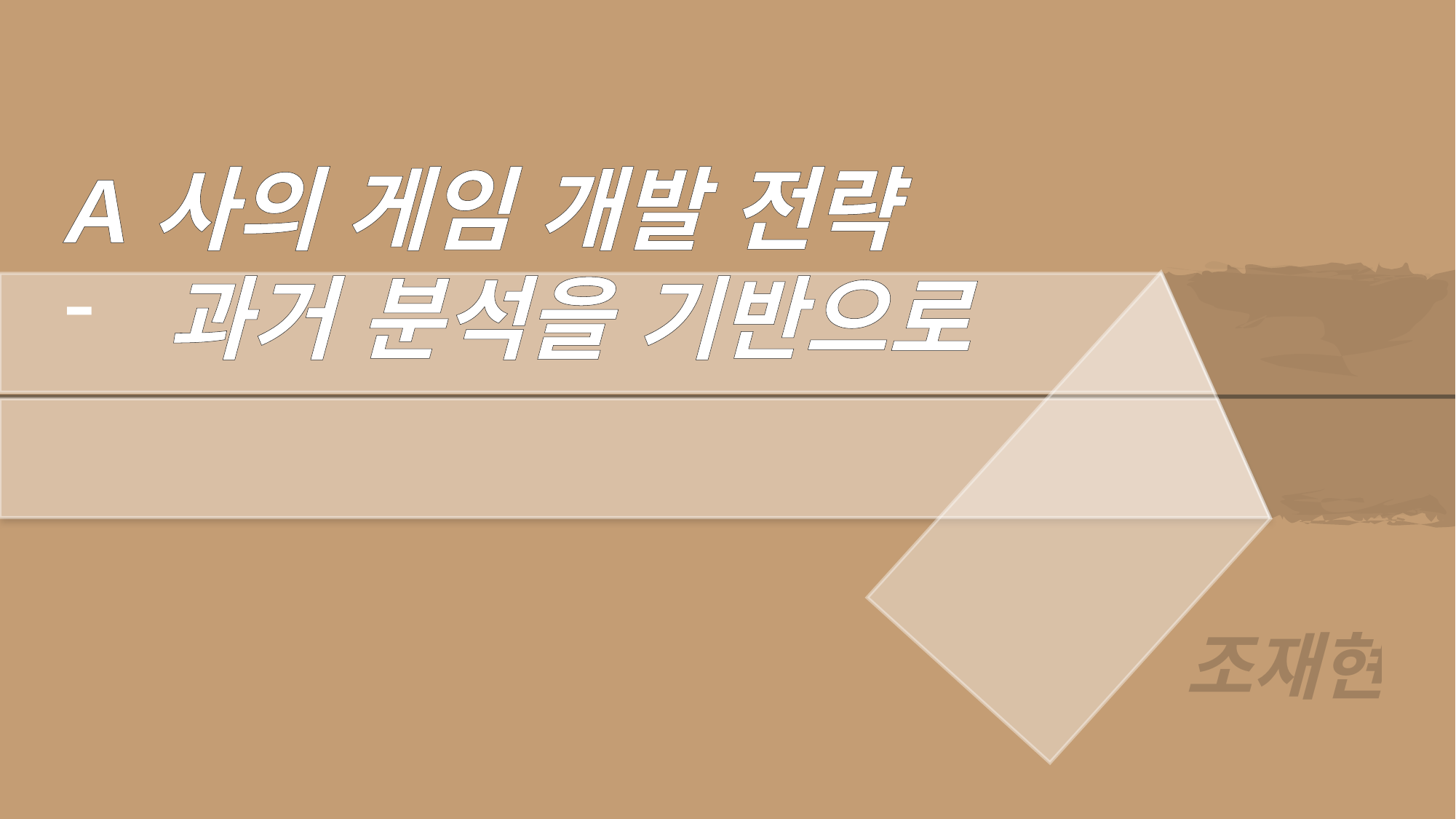

A사의 게임 개발 전략
과거 분석을 기반으로

조재현